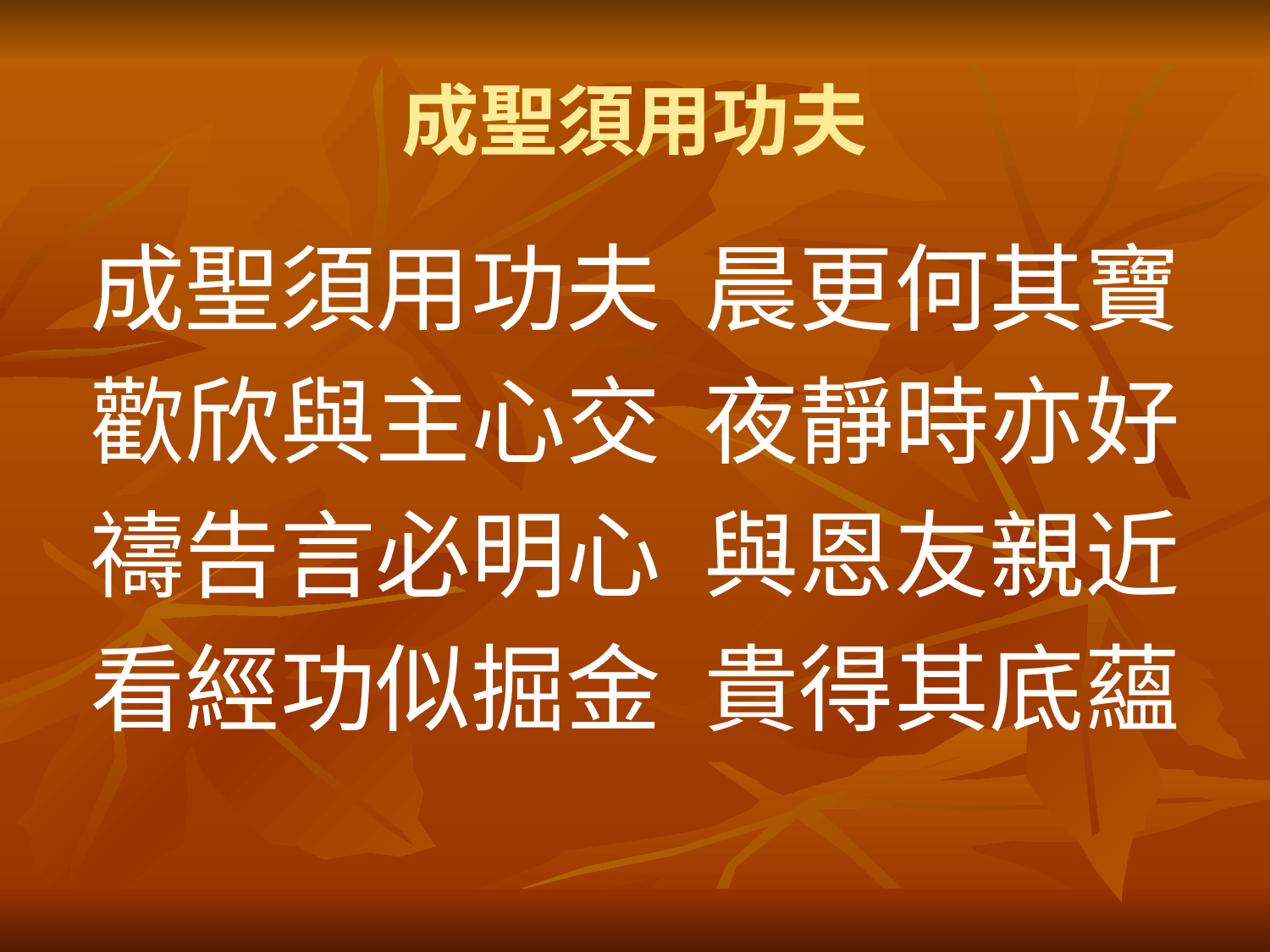

# 成聖須用功夫
成聖須用功夫  晨更何其寶
歡欣與主心交  夜靜時亦好
禱告言必明心  與恩友親近
看經功似掘金  貴得其底蘊